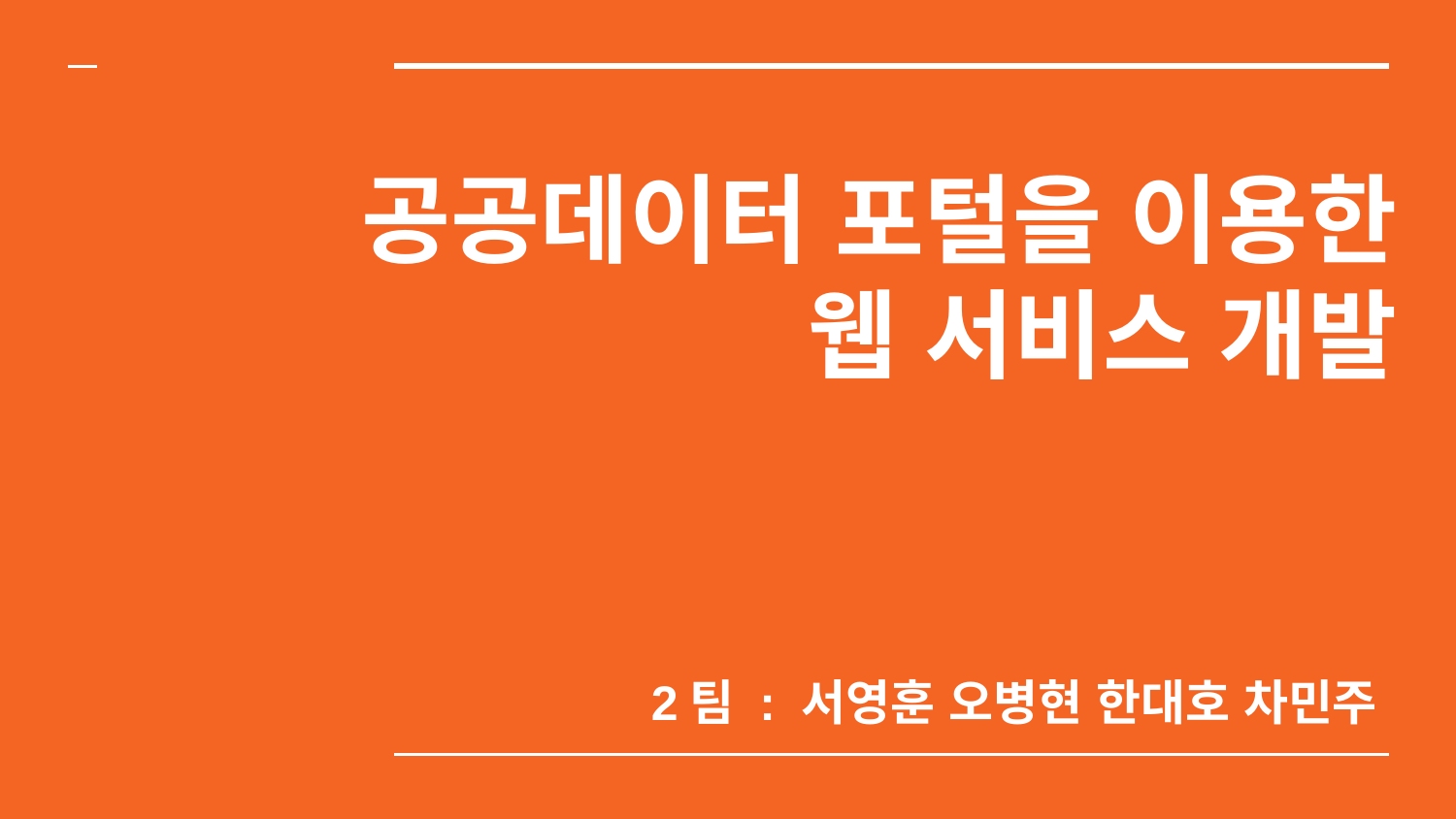

# 공공데이터 포털을 이용한
 웹 서비스 개발
2팀 : 서영훈 오병현 한대호 차민주